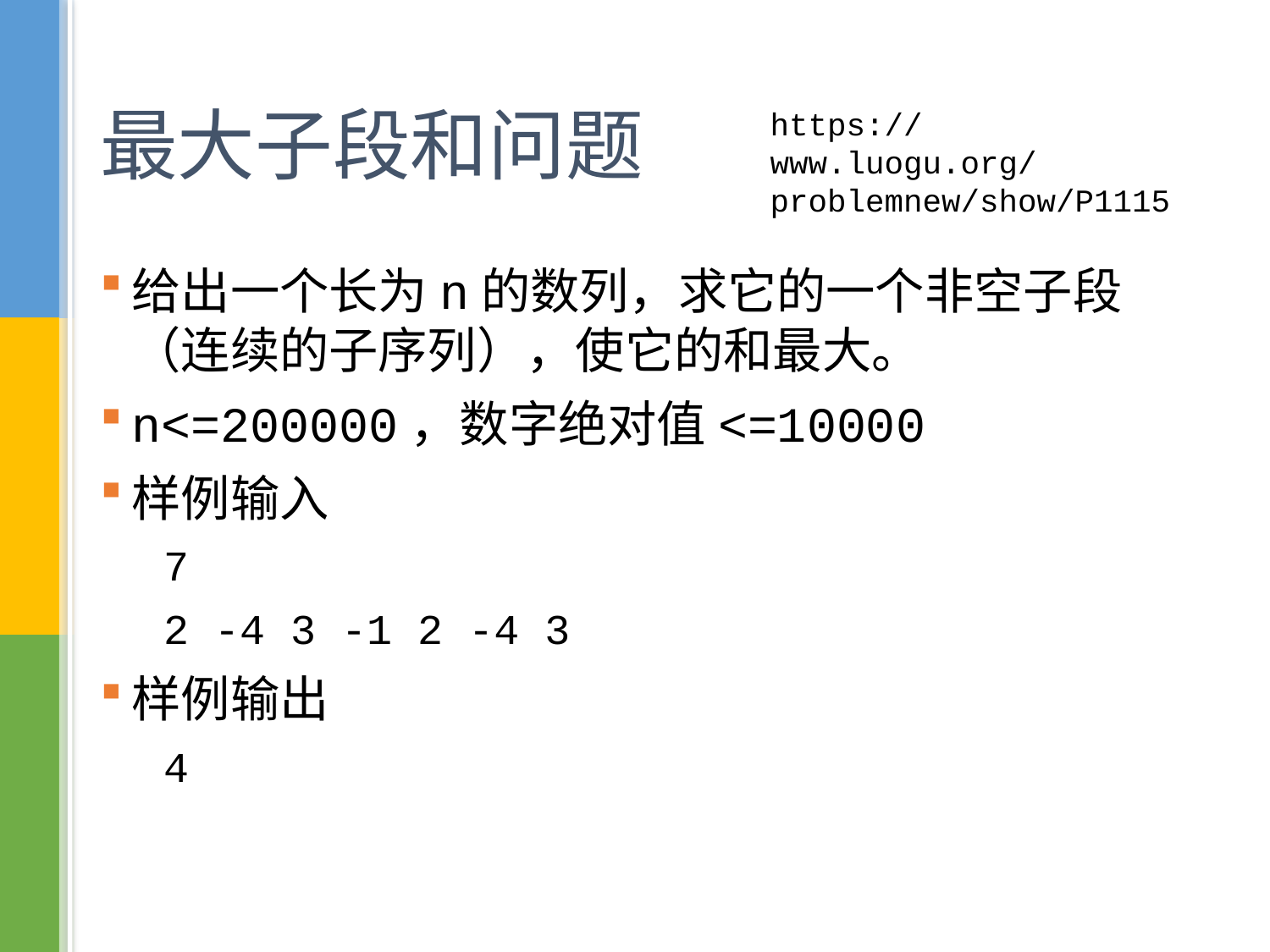

# 最大子段和问题
https://www.luogu.org/problemnew/show/P1115
给出一个长为n的数列，求它的一个非空子段（连续的子序列），使它的和最大。
n<=200000，数字绝对值<=10000
样例输入
7
2 -4 3 -1 2 -4 3
样例输出
4